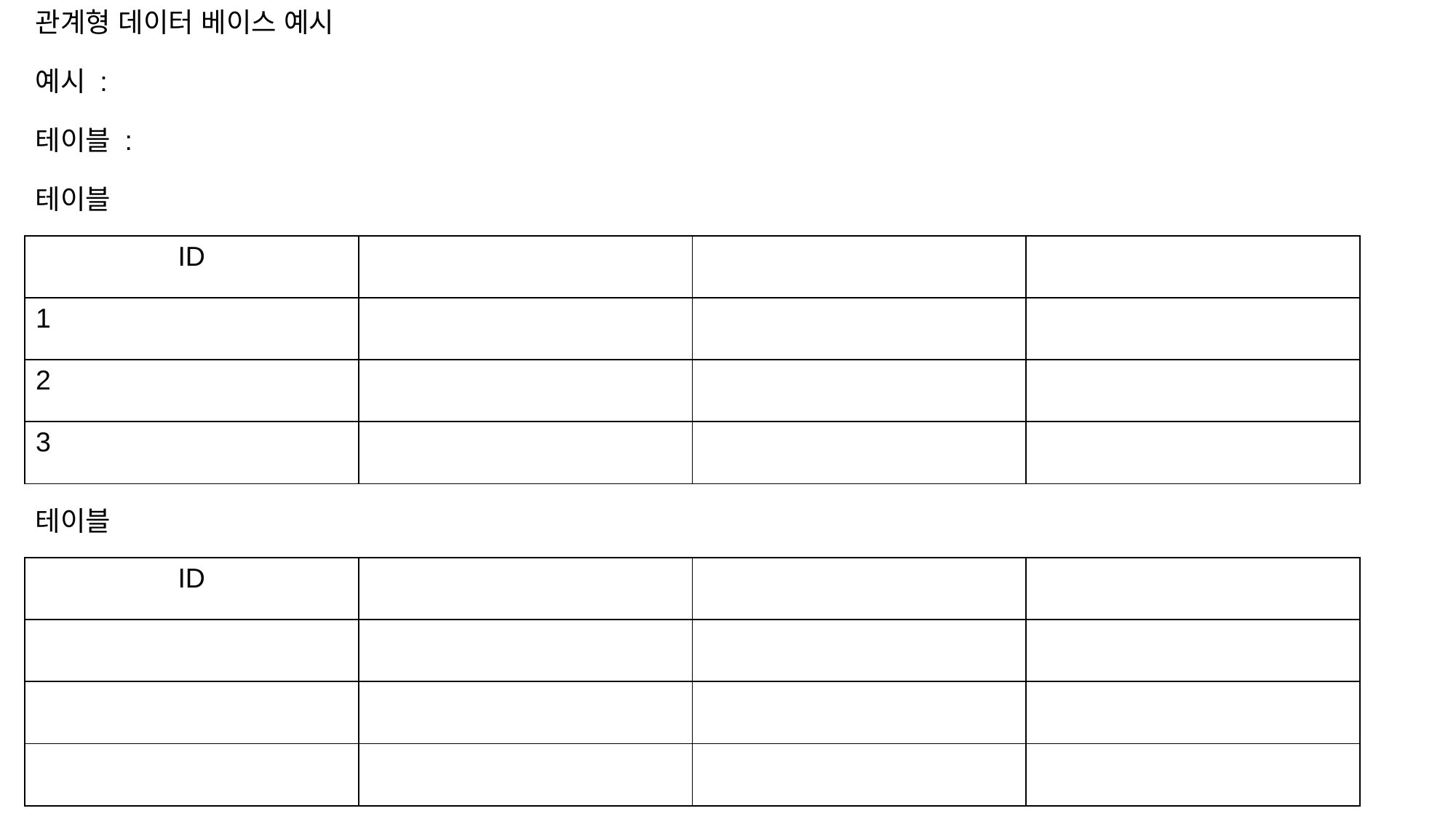

관계형 데이터 베이스 예시
예시 :
테이블 :
테이블
| ID |  |  |  |
| --- | --- | --- | --- |
| 1 |  |  |  |
| 2 |  |  |  |
| 3 |  |  |  |
테이블
| ID |  |  |  |
| --- | --- | --- | --- |
|  |  |  |  |
|  |  |  |  |
|  |  |  |  |